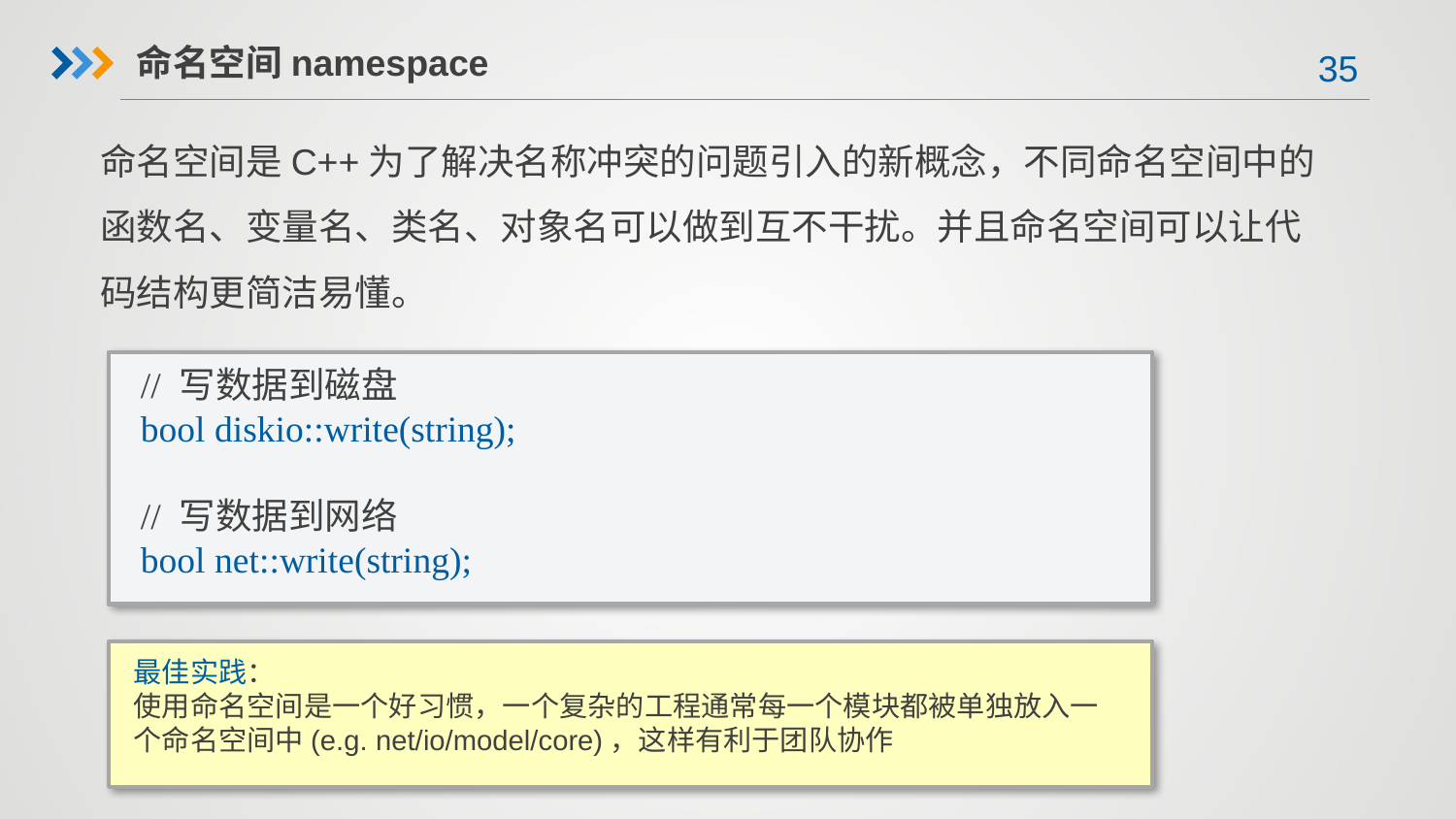

命名空间namespace
命名空间是C++为了解决名称冲突的问题引入的新概念，不同命名空间中的函数名、变量名、类名、对象名可以做到互不干扰。并且命名空间可以让代码结构更简洁易懂。

// 写数据到磁盘
bool diskio::write(string);

// 写数据到网络
bool net::write(string);

最佳实践：
使用命名空间是一个好习惯，一个复杂的工程通常每一个模块都被单独放入一个命名空间中(e.g. net/io/model/core)，这样有利于团队协作